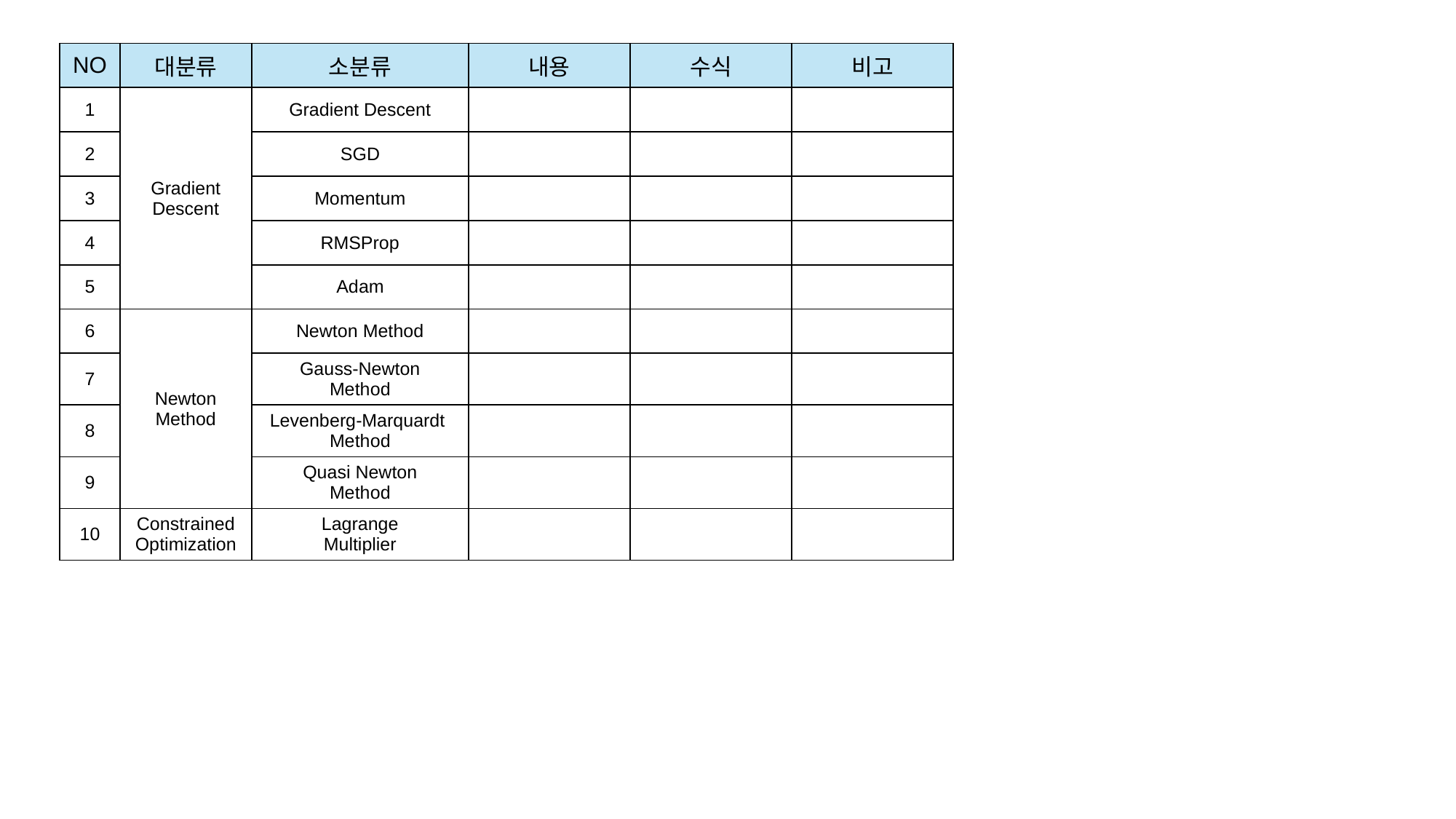

| NO | 대분류 | 소분류 | 내용 | 수식 | 비고 |
| --- | --- | --- | --- | --- | --- |
| 1 | Gradient Descent | Gradient Descent |  |  |  |
| 2 |  | SGD |  |  |  |
| 3 |  | Momentum |  |  |  |
| 4 |  | RMSProp |  |  |  |
| 5 |  | Adam |  |  |  |
| 6 | Newton Method | Newton Method |  |  |  |
| 7 |  | Gauss-Newton Method |  |  |  |
| 8 |  | Levenberg-Marquardt Method |  |  |  |
| 9 |  | Quasi Newton Method |  |  |  |
| 10 | Constrained Optimization | Lagrange Multiplier |  |  |  |